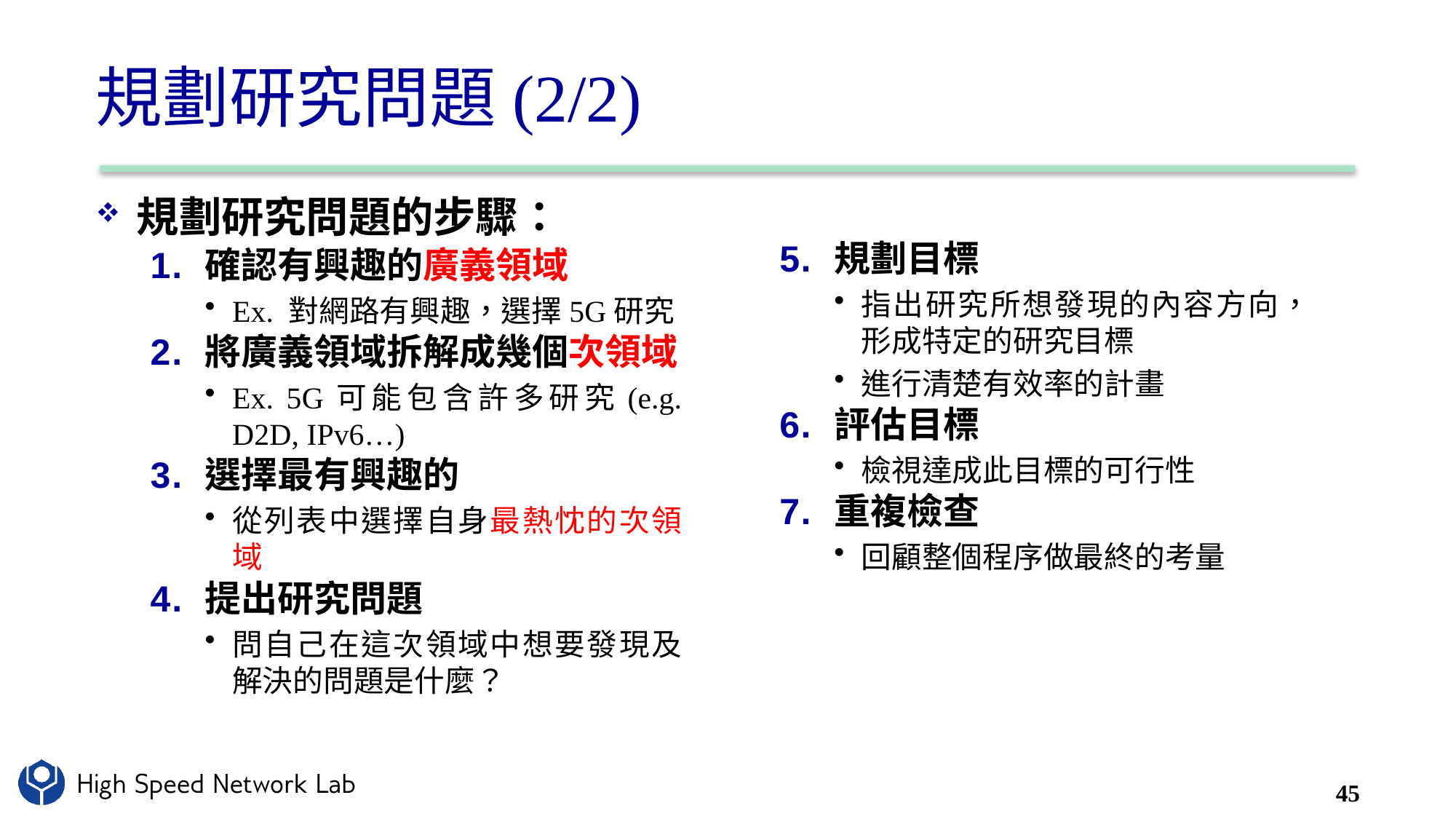

# 規劃研究問題(2/2)
規劃研究問題的步驟：
確認有興趣的廣義領域
Ex. 對網路有興趣，選擇5G研究
將廣義領域拆解成幾個次領域
Ex. 5G可能包含許多研究(e.g. D2D, IPv6…)
選擇最有興趣的
從列表中選擇自身最熱忱的次領域
提出研究問題
問自己在這次領域中想要發現及解決的問題是什麼？

規劃目標
指出研究所想發現的內容方向，形成特定的研究目標
進行清楚有效率的計畫
評估目標
檢視達成此目標的可行性
重複檢查
回顧整個程序做最終的考量

45